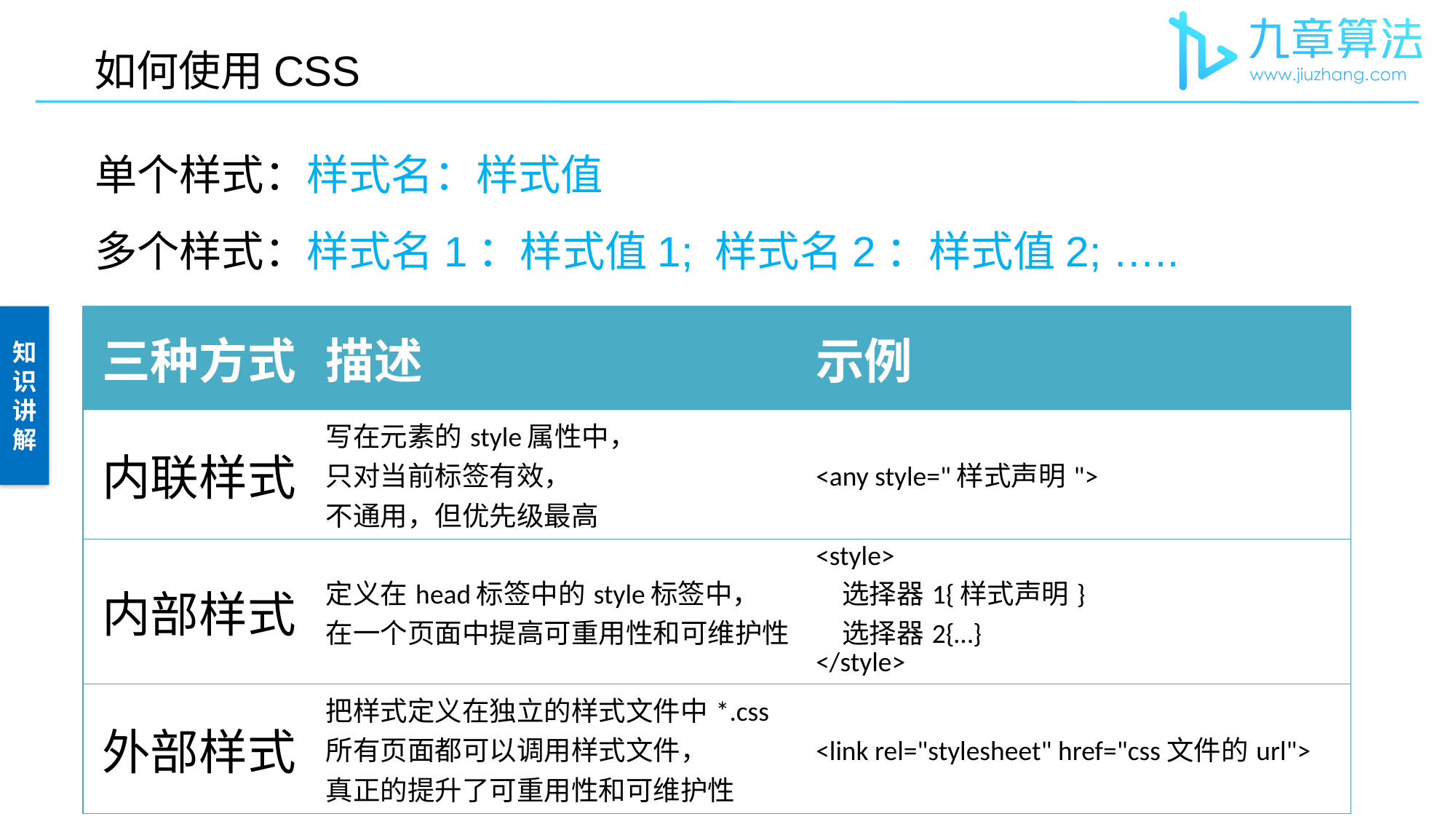

# 如何使用CSS
单个样式：样式名：样式值
多个样式：样式名1：样式值1; 样式名2：样式值2; …..
| 三种方式 | 描述 | 示例 |
| --- | --- | --- |
| 内联样式 | 写在元素的style属性中， 只对当前标签有效， 不通用，但优先级最高 | <any style="样式声明"> |
| 内部样式 | 定义在head标签中的style标签中， 在一个页面中提高可重用性和可维护性 | <style> 选择器1{样式声明} 选择器2{…} </style> |
| 外部样式 | 把样式定义在独立的样式文件中\*.css 所有页面都可以调用样式文件， 真正的提升了可重用性和可维护性 | <link rel="stylesheet" href="css文件的url"> |